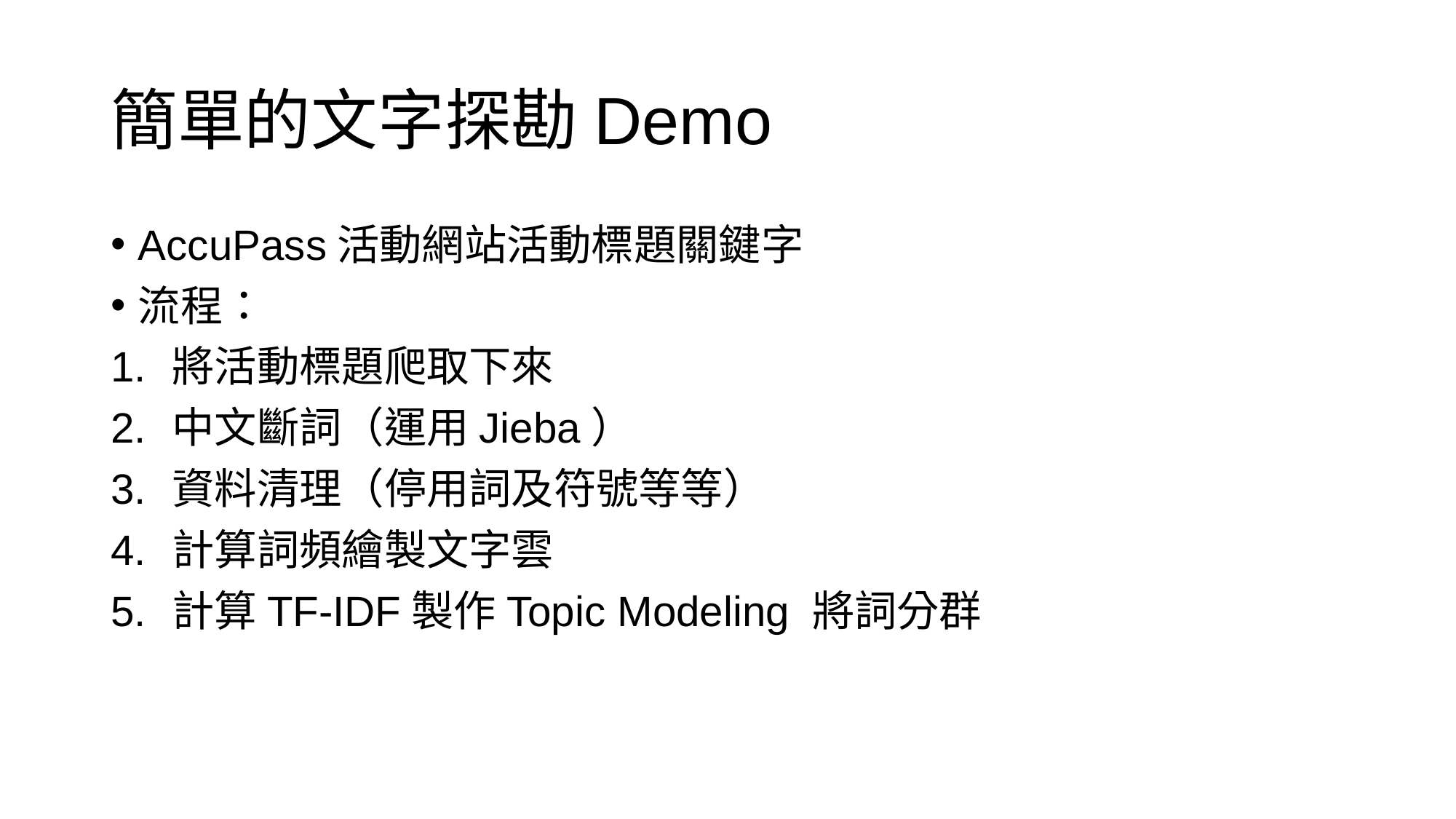

# 簡單的文字探勘Demo
AccuPass活動網站活動標題關鍵字
流程：
將活動標題爬取下來
中文斷詞（運用Jieba）
資料清理（停用詞及符號等等）
計算詞頻繪製文字雲
計算TF-IDF製作Topic Modeling 將詞分群